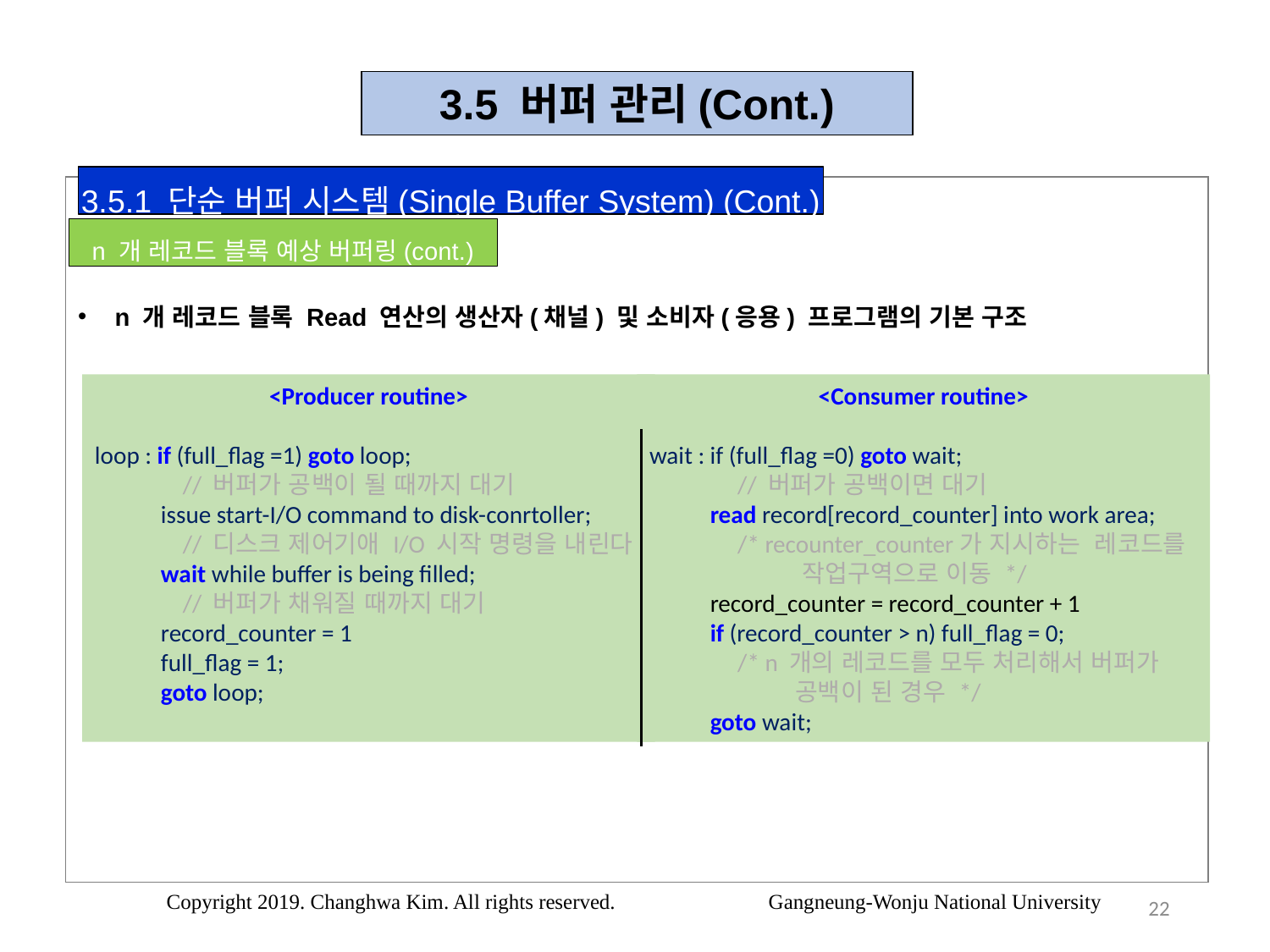

3.5 버퍼 관리(Cont.)
3.5.1 단순 버퍼 시스템(Single Buffer System) (Cont.)

n 개 레코드 블록 Read 연산의 생산자(채널) 및 소비자(응용) 프로그램의 기본 구조

n 개 레코드 블록 예상 버퍼링(cont.)
<Producer routine>

loop : if (full_flag =1) goto loop;
                // 버퍼가 공백이 될 때까지 대기
            issue start-I/O command to disk-conrtoller;
                // 디스크 제어기애 I/O 시작 명령을 내린다
            wait while buffer is being filled;
                // 버퍼가 채워질 때까지 대기
            record_counter = 1
            full_flag = 1;
            goto loop;

<Consumer routine>

wait : if (full_flag =0) goto wait;
                // 버퍼가 공백이면 대기
           read record[record_counter] into work area;
                /* recounter_counter가 지시하는  레코드를
                     작업구역으로 이동 */
           record_counter = record_counter + 1
           if (record_counter > n) full_flag = 0;
                /* n 개의 레코드를 모두 처리해서 버퍼가
                    공백이 된 경우 */
           goto wait;
Copyright 2019. Changhwa Kim. All rights reserved.                             Gangneung-Wonju National University
22